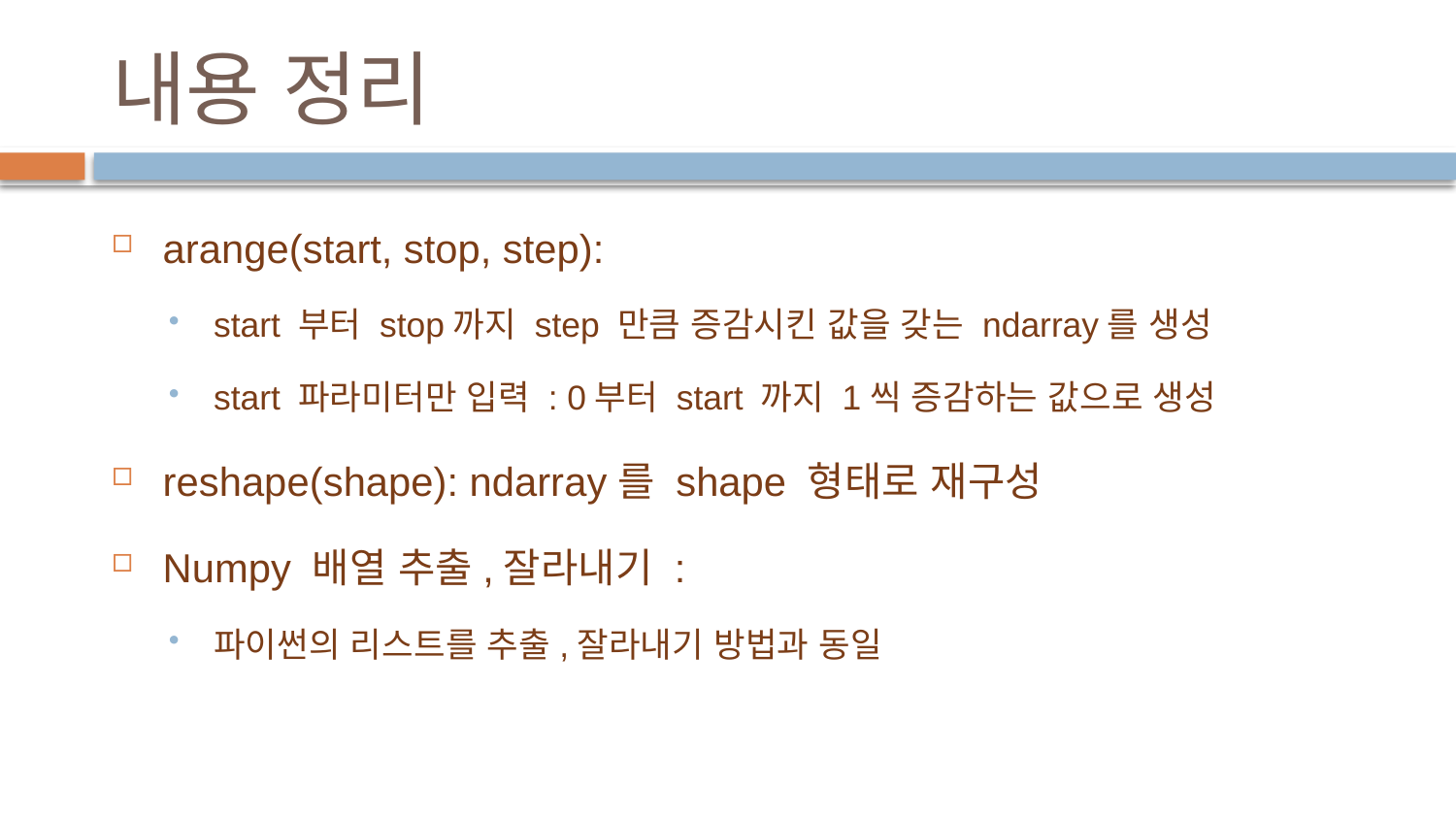

# 내용 정리
arange(start, stop, step):
start 부터 stop까지 step 만큼 증감시킨 값을 갖는 ndarray를 생성
start 파라미터만 입력 : 0부터 start 까지 1씩 증감하는 값으로 생성
reshape(shape): ndarray를 shape 형태로 재구성
Numpy 배열 추출,잘라내기 :
파이썬의 리스트를 추출,잘라내기 방법과 동일